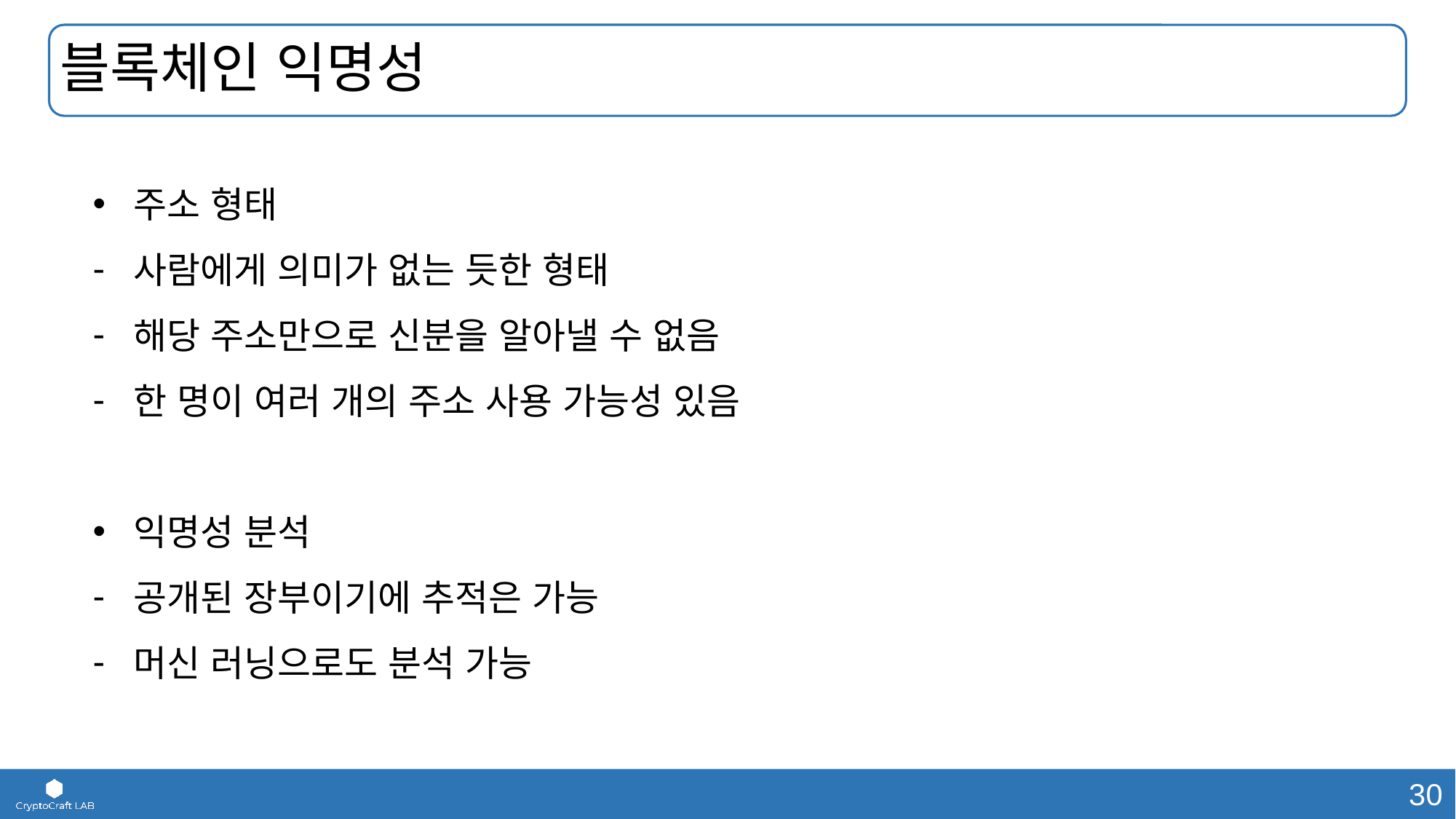

# 블록체인 익명성
주소 형태
사람에게 의미가 없는 듯한 형태
해당 주소만으로 신분을 알아낼 수 없음
한 명이 여러 개의 주소 사용 가능성 있음

익명성 분석
공개된 장부이기에 추적은 가능
머신 러닝으로도 분석 가능